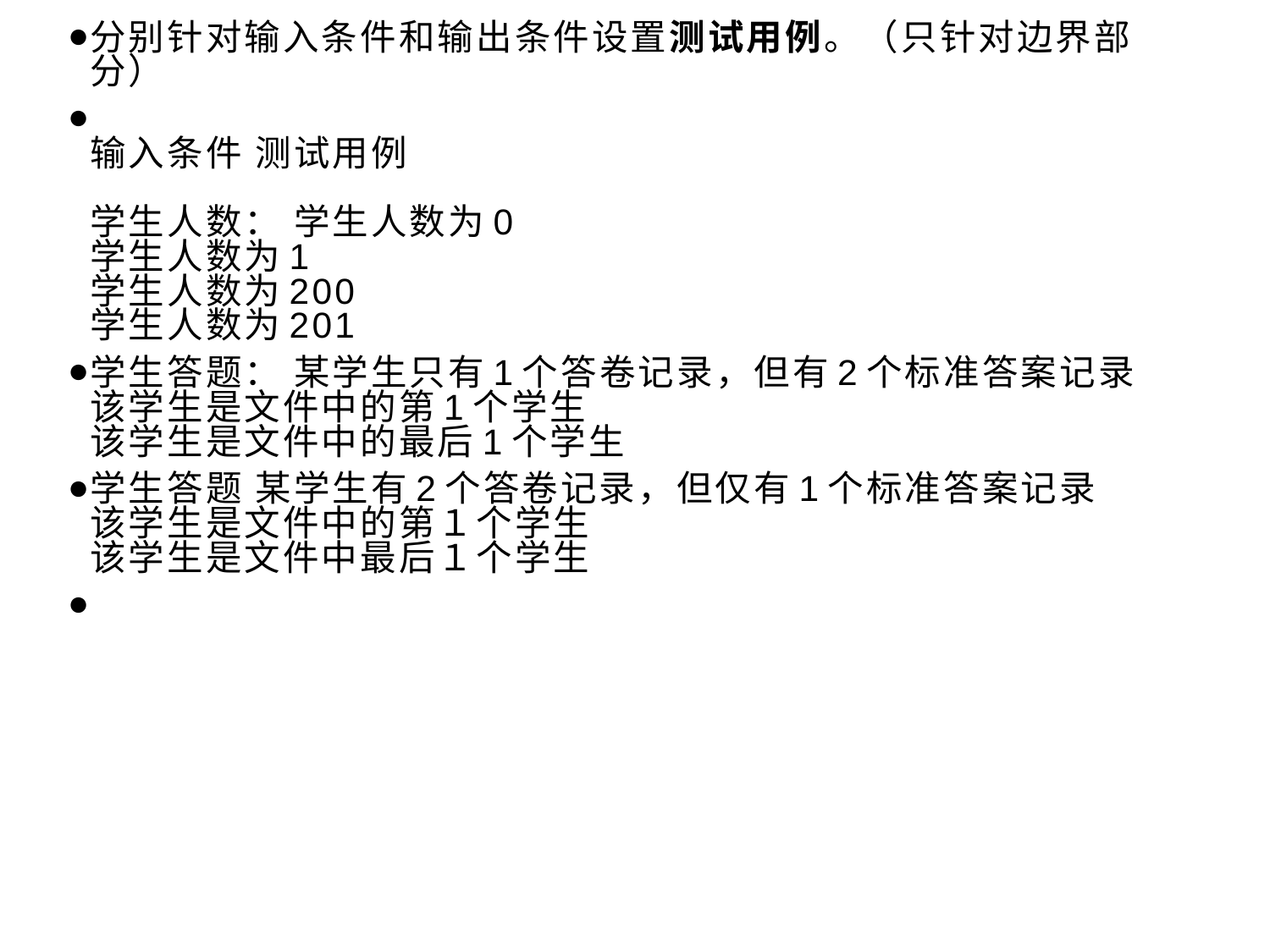

分别针对输入条件和输出条件设置测试用例。（只针对边界部分）
输入条件 测试用例 
学生人数： 学生人数为0
学生人数为1
学生人数为200
学生人数为201
学生答题： 某学生只有1个答卷记录，但有2个标准答案记录
该学生是文件中的第1个学生
该学生是文件中的最后1个学生
学生答题 某学生有2个答卷记录，但仅有1个标准答案记录
该学生是文件中的第１个学生
该学生是文件中最后１个学生